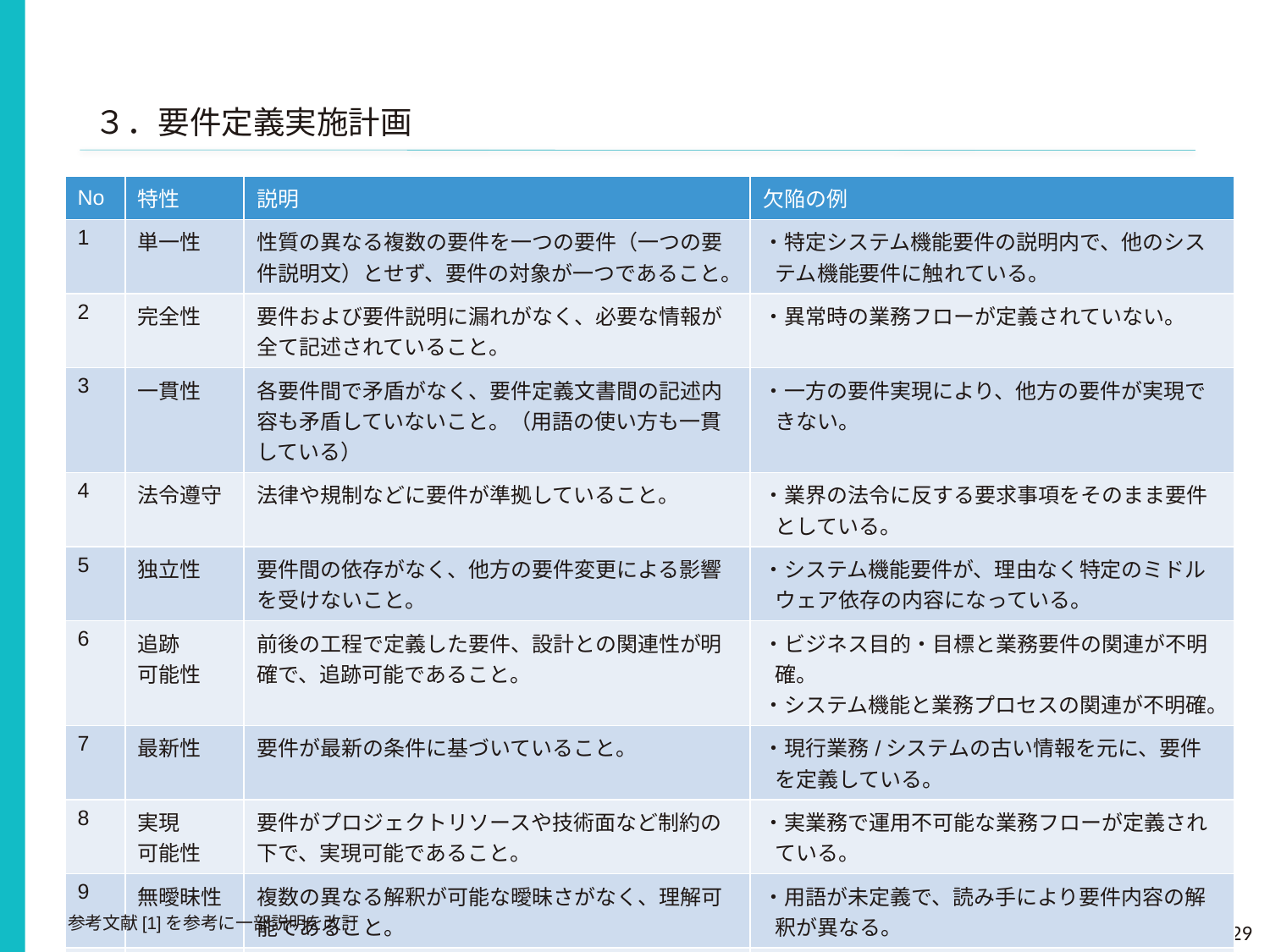

３．要件定義実施計画
| No | 特性 | 説明 | 欠陥の例 |
| --- | --- | --- | --- |
| 1 | 単一性 | 性質の異なる複数の要件を一つの要件（一つの要件説明文）とせず、要件の対象が一つであること。 | ・特定システム機能要件の説明内で、他のシステム機能要件に触れている。 |
| 2 | 完全性 | 要件および要件説明に漏れがなく、必要な情報が全て記述されていること。 | ・異常時の業務フローが定義されていない。 |
| 3 | 一貫性 | 各要件間で矛盾がなく、要件定義文書間の記述内容も矛盾していないこと。（用語の使い方も一貫している） | ・一方の要件実現により、他方の要件が実現できない。 |
| 4 | 法令遵守 | 法律や規制などに要件が準拠していること。 | ・業界の法令に反する要求事項をそのまま要件としている。 |
| 5 | 独立性 | 要件間の依存がなく、他方の要件変更による影響を受けないこと。 | ・システム機能要件が、理由なく特定のミドルウェア依存の内容になっている。 |
| 6 | 追跡 可能性 | 前後の工程で定義した要件、設計との関連性が明確で、追跡可能であること。 | ・ビジネス目的・目標と業務要件の関連が不明確。 ・システム機能と業務プロセスの関連が不明確。 |
| 7 | 最新性 | 要件が最新の条件に基づいていること。 | ・現行業務/システムの古い情報を元に、要件を定義している。 |
| 8 | 実現 可能性 | 要件がプロジェクトリソースや技術面など制約の下で、実現可能であること。 | ・実業務で運用不可能な業務フローが定義されている。 |
| 9 | 無曖昧性 | 複数の異なる解釈が可能な曖昧さがなく、理解可能であること。 | ・用語が未定義で、読み手により要件内容の解釈が異なる。 |
| 10 | 必要性 | 要件が必要とされる理由が明確であること。 | ・システム機能を必要としている業務が特定できない。 |
| １１ | 検証 可能性 | 要件が実現されたことを、検証可能であること。 | ・「○○は決して起きてはならない」といった、 検証範囲が特定困難な要件が定義されている。 |
参考文献[1]を参考に一部説明を改訂
29